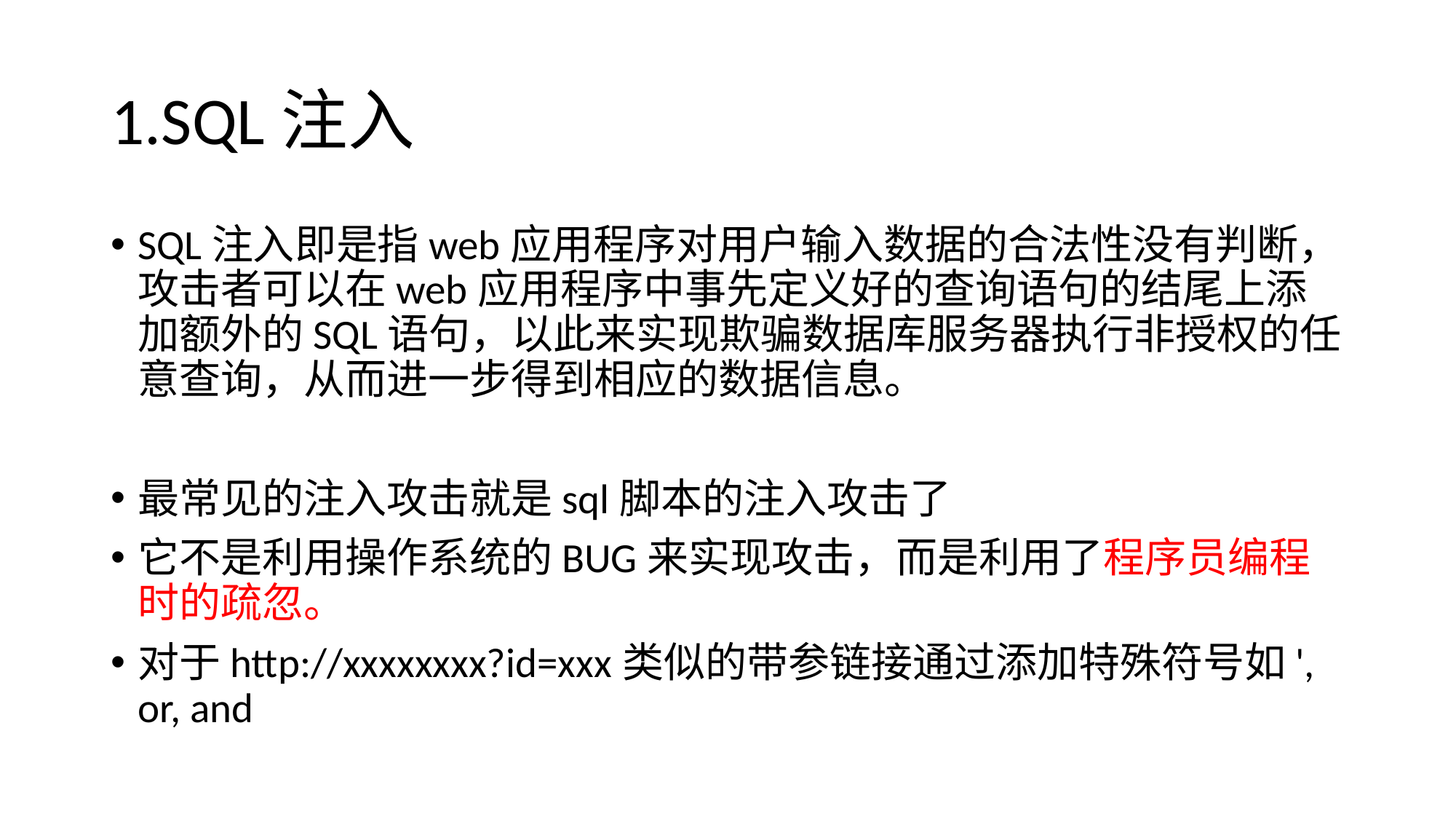

# 1.SQL注入
SQL注入即是指web应用程序对用户输入数据的合法性没有判断，攻击者可以在web应用程序中事先定义好的查询语句的结尾上添加额外的SQL语句，以此来实现欺骗数据库服务器执行非授权的任意查询，从而进一步得到相应的数据信息。

最常见的注入攻击就是sql脚本的注入攻击了
它不是利用操作系统的BUG来实现攻击，而是利用了程序员编程时的疏忽。
对于http://xxxxxxxx?id=xxx类似的带参链接通过添加特殊符号如', or, and